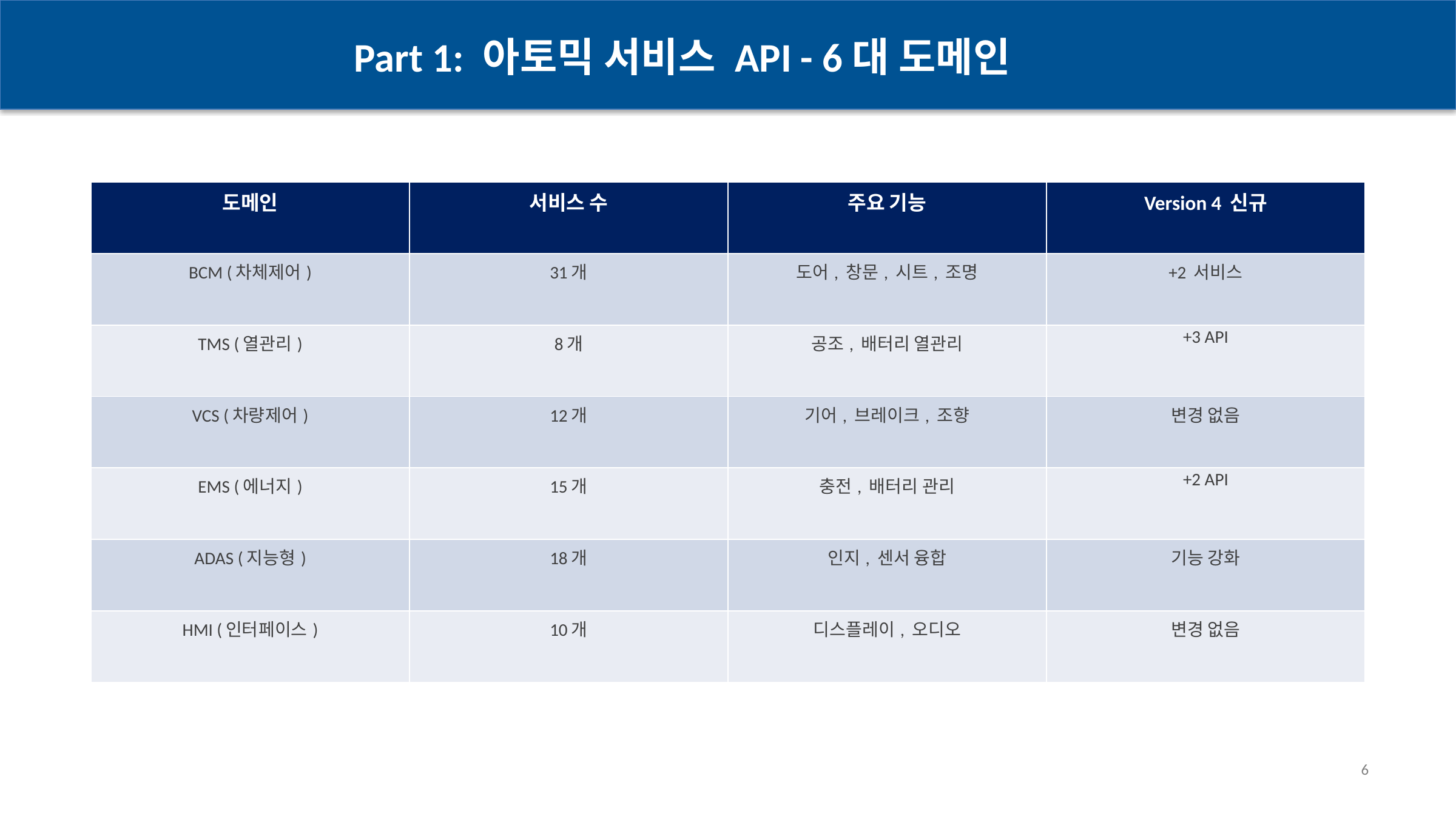

Part 1: 아토믹 서비스 API - 6대 도메인
| 도메인 | 서비스 수 | 주요 기능 | Version 4 신규 |
| --- | --- | --- | --- |
| BCM (차체제어) | 31개 | 도어, 창문, 시트, 조명 | +2 서비스 |
| TMS (열관리) | 8개 | 공조, 배터리 열관리 | +3 API |
| VCS (차량제어) | 12개 | 기어, 브레이크, 조향 | 변경 없음 |
| EMS (에너지) | 15개 | 충전, 배터리 관리 | +2 API |
| ADAS (지능형) | 18개 | 인지, 센서 융합 | 기능 강화 |
| HMI (인터페이스) | 10개 | 디스플레이, 오디오 | 변경 없음 |
6